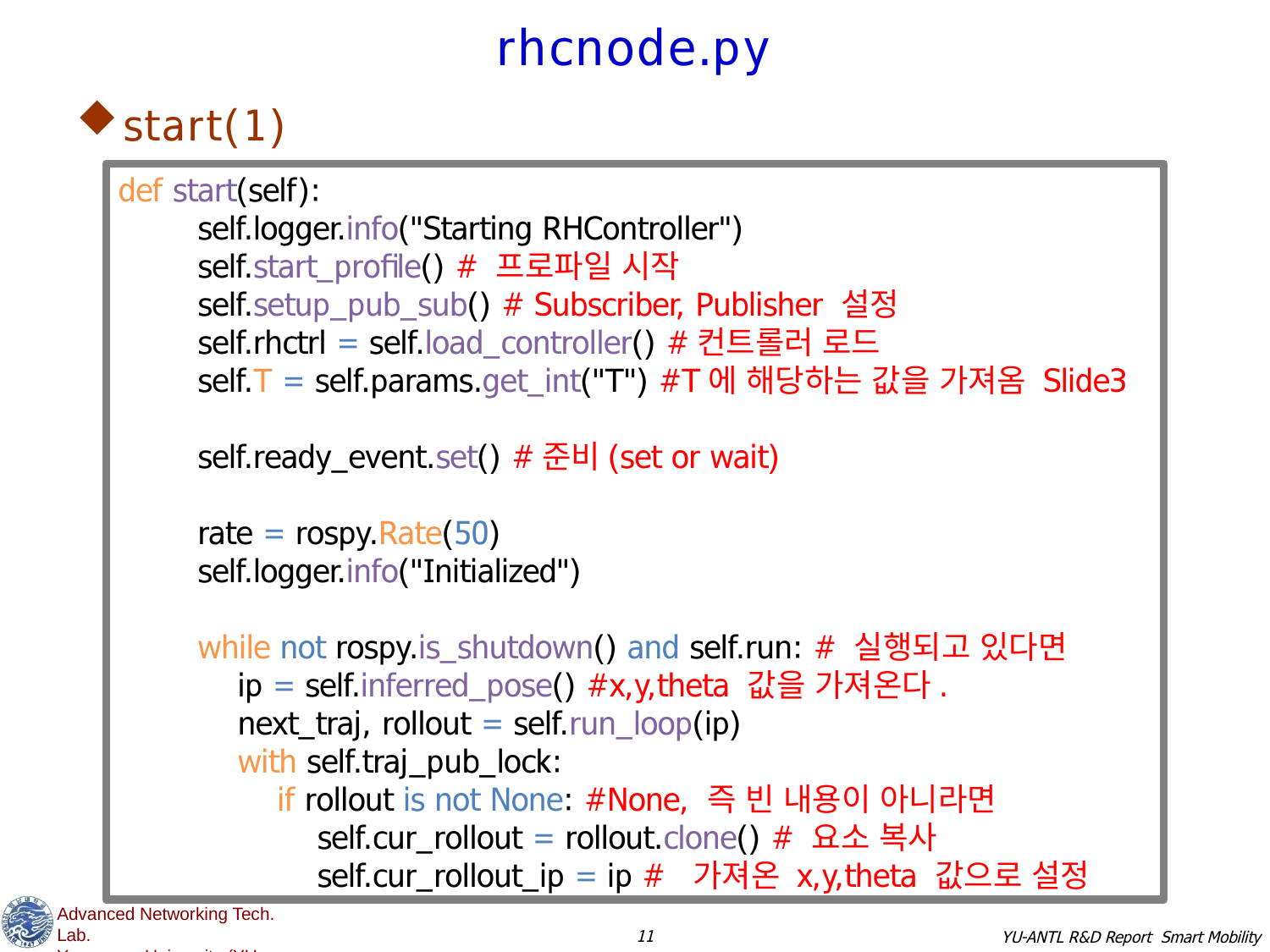

# rhcnode.py
start(1)
def start(self):
        self.logger.info("Starting RHController")
        self.start_profile() # 프로파일 시작
        self.setup_pub_sub() # Subscriber, Publisher 설정
        self.rhctrl = self.load_controller() #컨트롤러 로드
        self.T = self.params.get_int("T") #T에 해당하는 값을 가져옴 Slide3

        self.ready_event.set() #준비(set or wait)

        rate = rospy.Rate(50)
        self.logger.info("Initialized")

        while not rospy.is_shutdown() and self.run: # 실행되고 있다면
            ip = self.inferred_pose() #x,y,theta 값을 가져온다.
            next_traj, rollout = self.run_loop(ip)
            with self.traj_pub_lock:
                if rollout is not None: #None, 즉 빈 내용이 아니라면
                    self.cur_rollout = rollout.clone() # 요소 복사
                    self.cur_rollout_ip = ip #  가져온 x,y,theta 값으로 설정